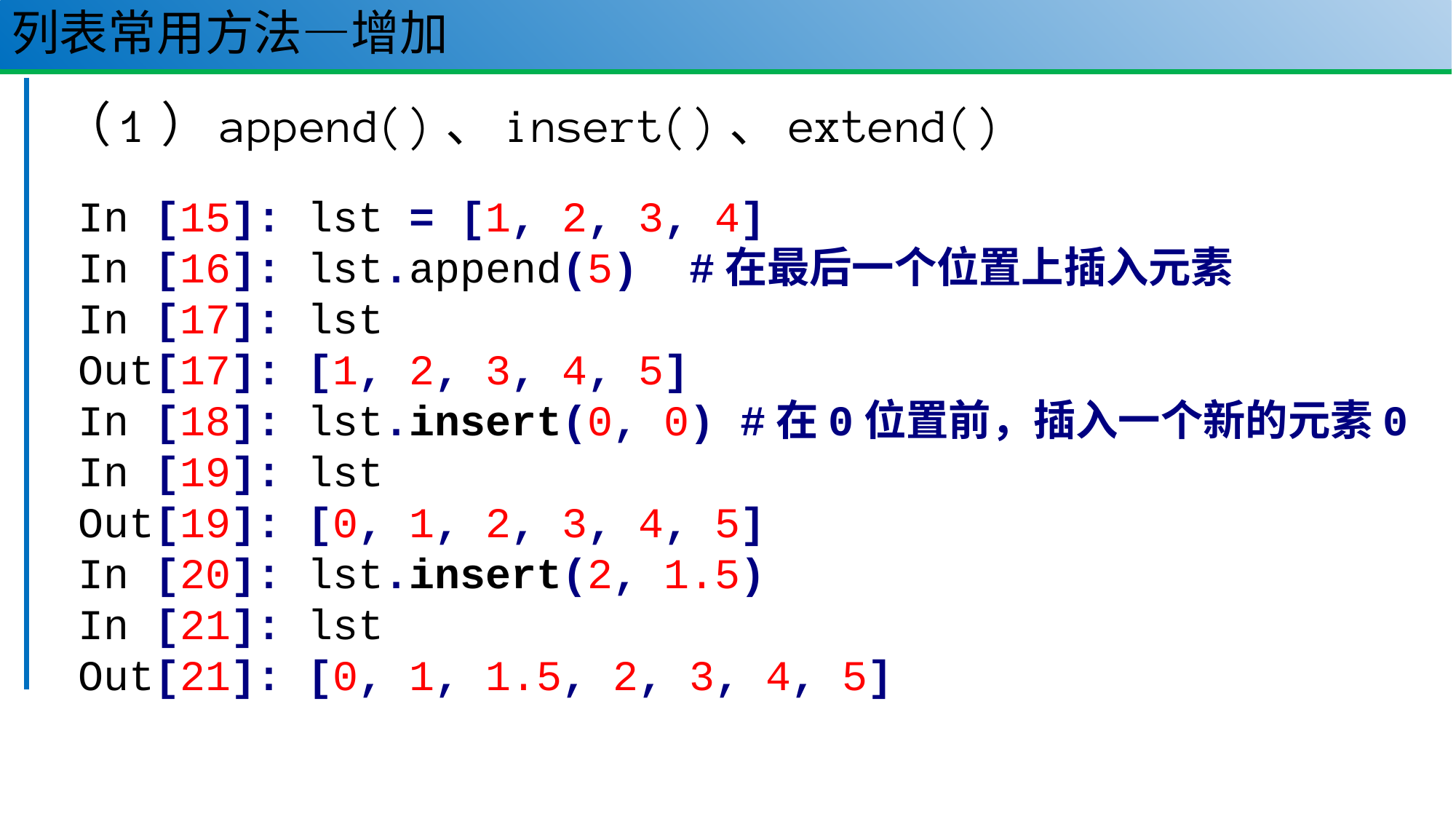

# 列表常用方法—增加
14
（1）append()、insert()、extend()

In [15]: lst = [1, 2, 3, 4]
In [16]: lst.append(5)  #在最后一个位置上插入元素
In [17]: lst
Out[17]: [1, 2, 3, 4, 5]
In [18]: lst.insert(0, 0) #在0位置前，插入一个新的元素0
In [19]: lst
Out[19]: [0, 1, 2, 3, 4, 5]
In [20]: lst.insert(2, 1.5)
In [21]: lst
Out[21]: [0, 1, 1.5, 2, 3, 4, 5]